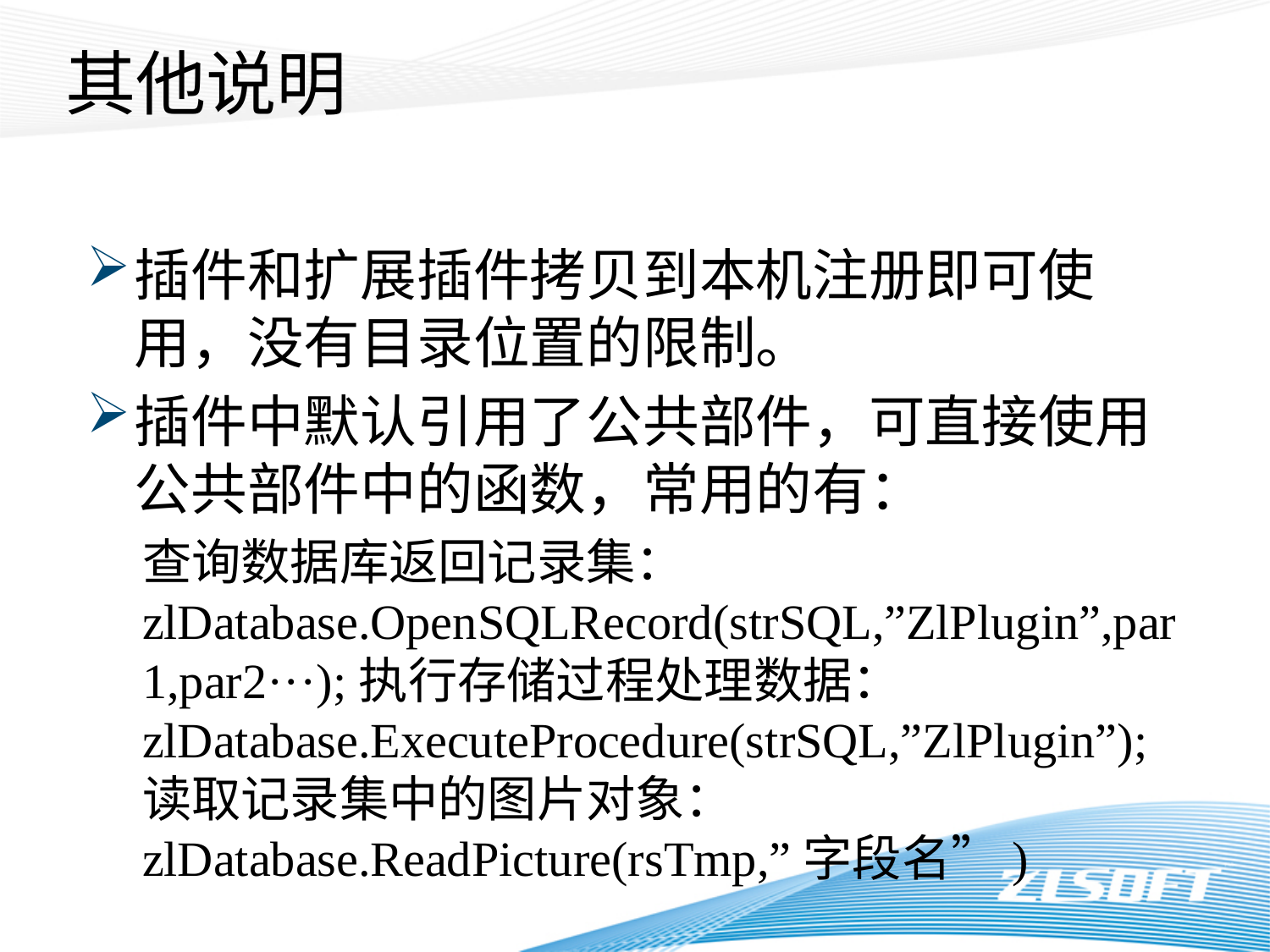

# 其他说明
插件和扩展插件拷贝到本机注册即可使用，没有目录位置的限制。
插件中默认引用了公共部件，可直接使用公共部件中的函数，常用的有：
查询数据库返回记录集：zlDatabase.OpenSQLRecord(strSQL,”ZlPlugin”,par1,par2···);执行存储过程处理数据：zlDatabase.ExecuteProcedure(strSQL,”ZlPlugin”);读取记录集中的图片对象：zlDatabase.ReadPicture(rsTmp,”字段名”)